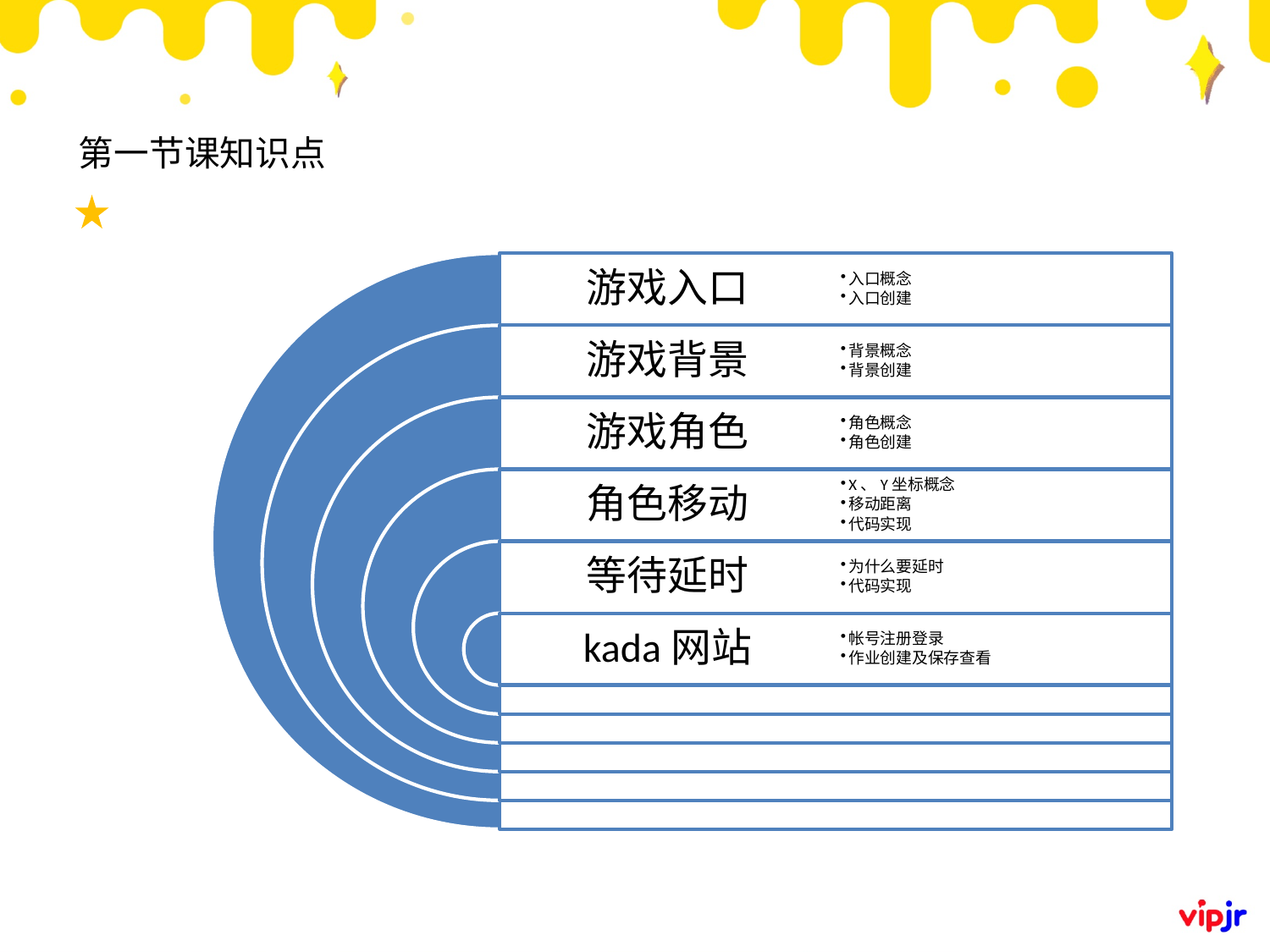

第一节课知识点
游戏入口
游戏背景
游戏角色
角色移动
等待延时
kada网站
入口概念
入口创建
背景概念
背景创建
角色概念
角色创建
X、Y坐标概念
移动距离
代码实现
为什么要延时
代码实现
帐号注册登录
作业创建及保存查看